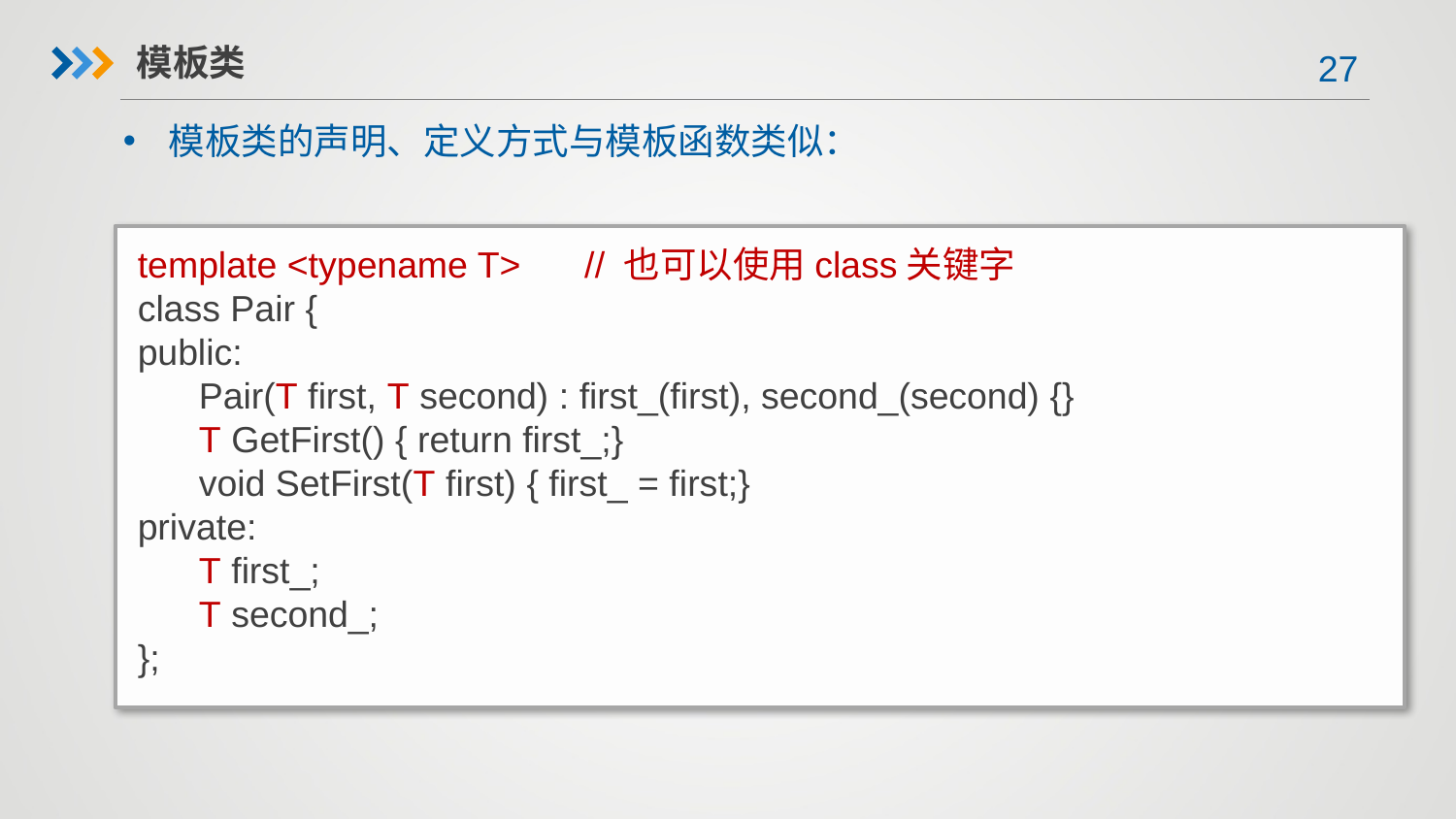

模板类
模板类的声明、定义方式与模板函数类似：

template <typename T>	 // 也可以使用class关键字
class Pair {
public:
      Pair(T first, T second) : first_(first), second_(second) {}
      T GetFirst() { return first_;}
      void SetFirst(T first) { first_ = first;}
private:
      T first_;
      T second_;
};